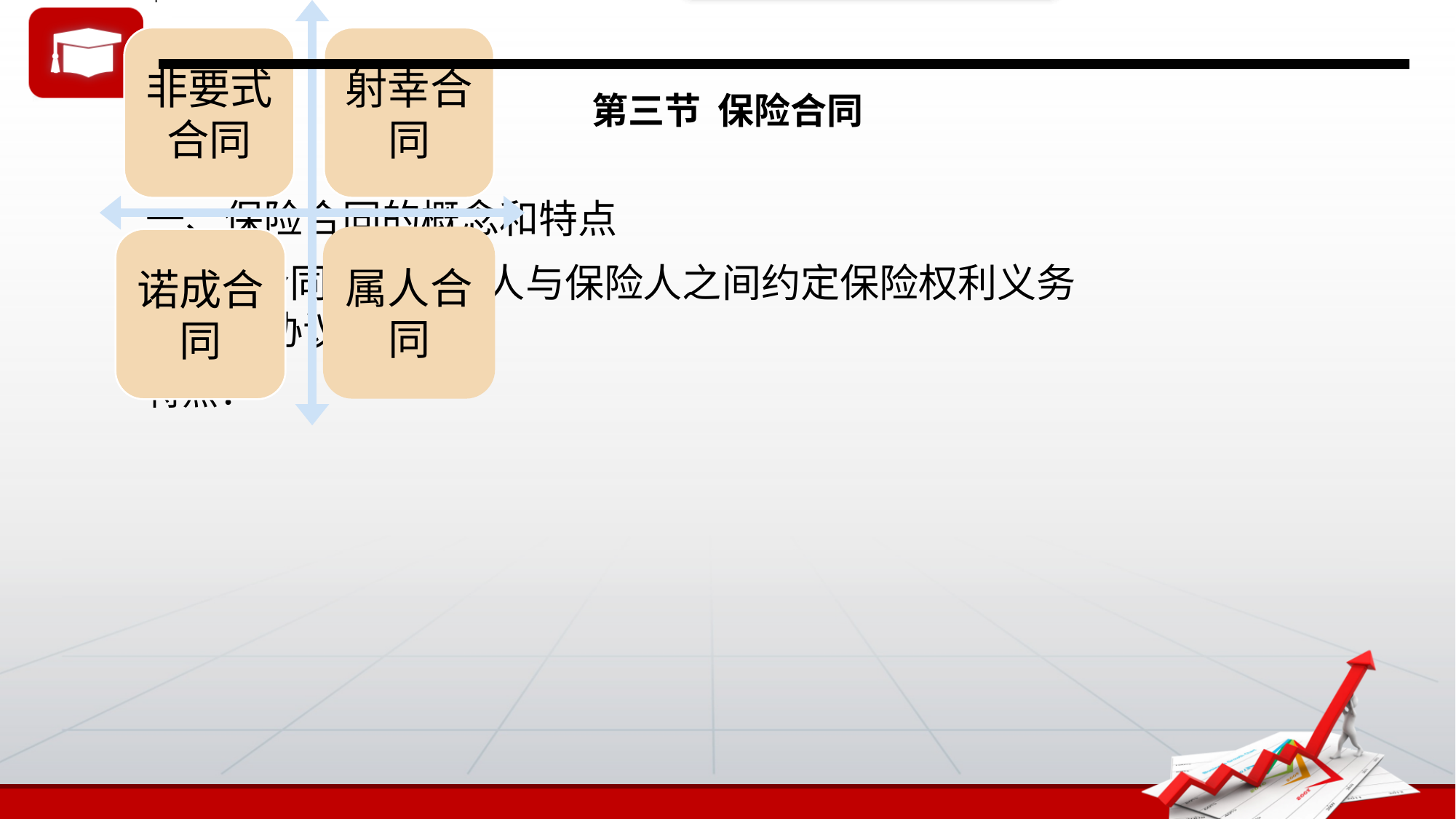

# 第三节  保险合同
一、保险合同的概念和特点
  保险合同是指投保人与保险人之间约定保险权利义务关系的协议。
特点：

非要式合同
射幸合同
诺成合同
属人合同